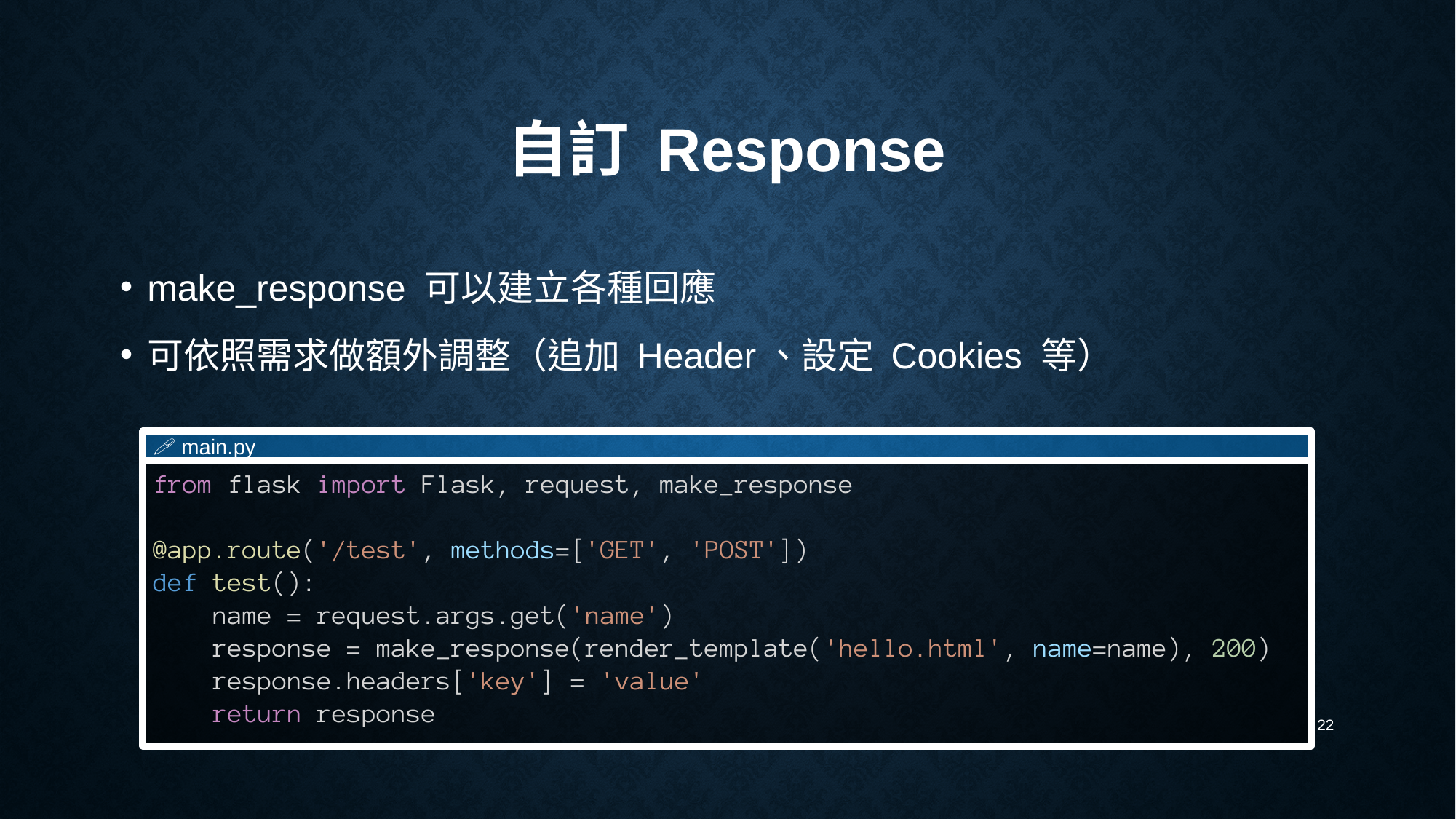

# 自訂 Response
make_response 可以建立各種回應
可依照需求做額外調整（追加 Header、設定 Cookies 等）
🖊 main.py
from flask import Flask, request, make_response

@app.route('/test', methods=['GET', 'POST'])
def test():
    name = request.args.get('name')
    response = make_response(render_template('hello.html', name=name), 200)
    response.headers['key'] = 'value'
    return response
22